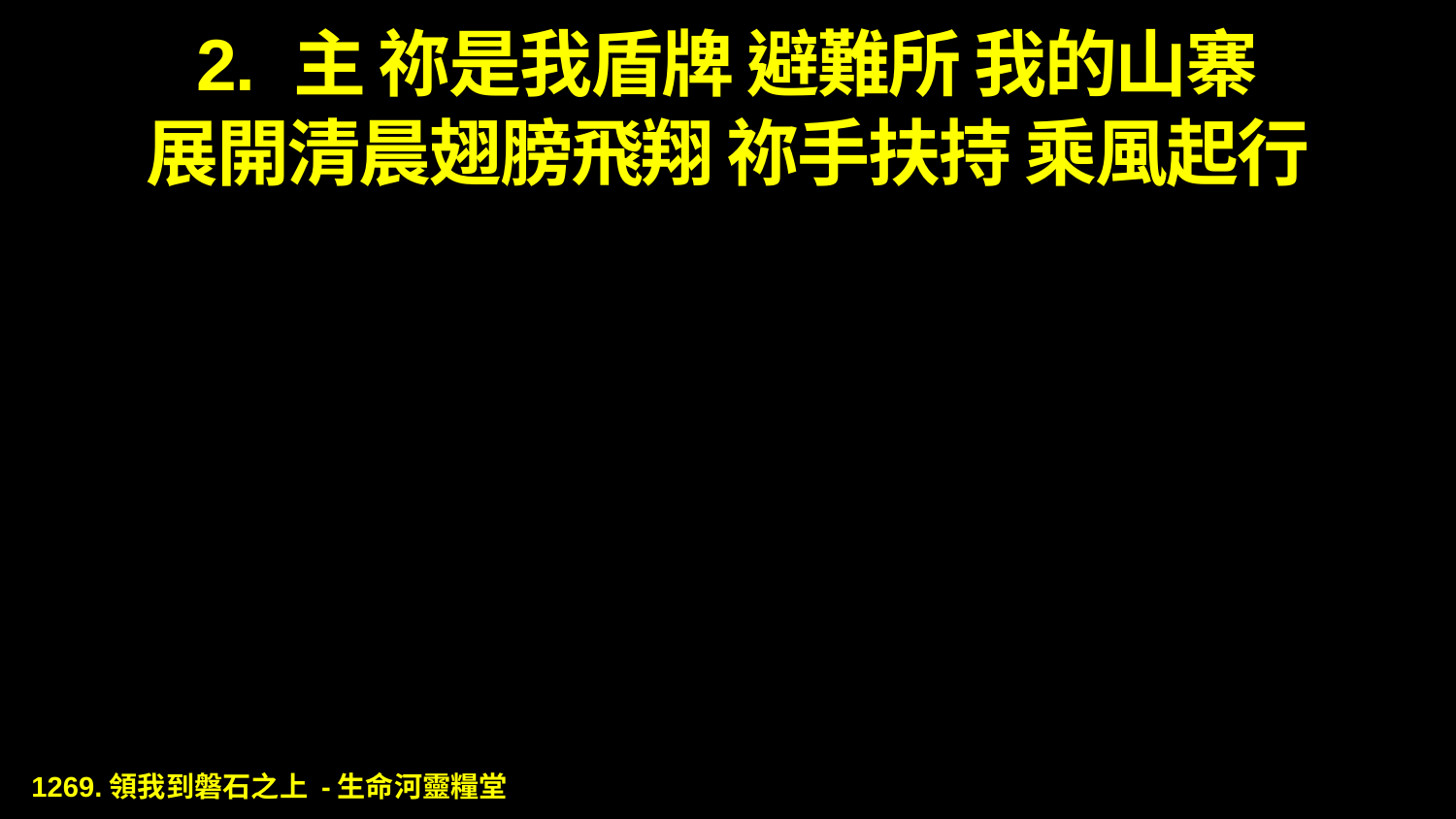

# 2. 主 祢是我盾牌 避難所 我的山寨 展開清晨翅膀飛翔 祢手扶持 乘風起行
1269.領我到磐石之上 -生命河靈糧堂